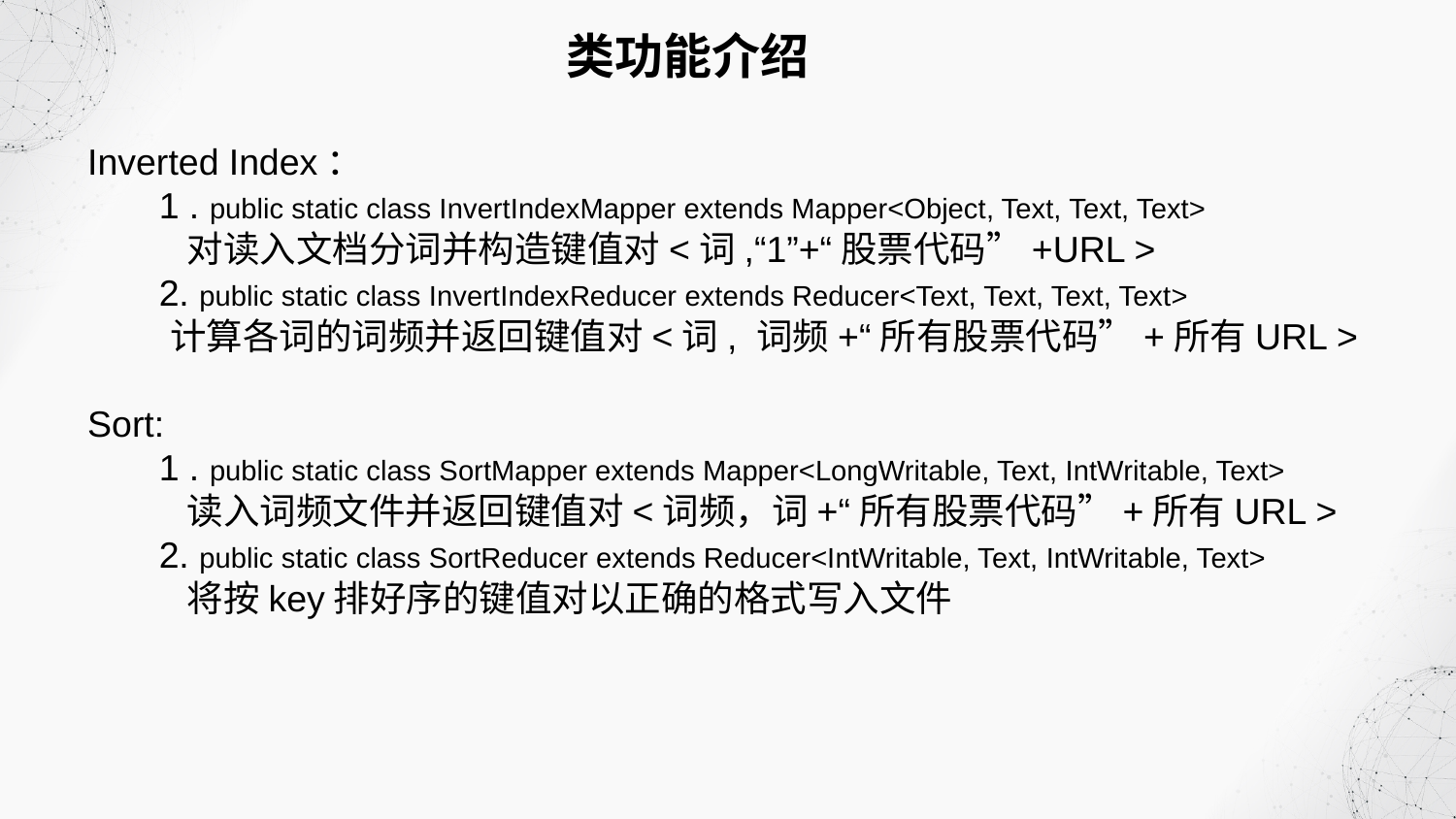

类功能介绍
Inverted Index：
       1 . public static class InvertIndexMapper extends Mapper<Object, Text, Text, Text>
           对读入文档分词并构造键值对<词,“1”+“股票代码”+URL >
       2. public static class InvertIndexReducer extends Reducer<Text, Text, Text, Text>
            计算各词的词频并返回键值对<词, 词频+“所有股票代码”+所有URL >

Sort:
       1 . public static class SortMapper extends Mapper<LongWritable, Text, IntWritable, Text>
           读入词频文件并返回键值对<词频，词+“所有股票代码”+所有URL >
       2. public static class SortReducer extends Reducer<IntWritable, Text, IntWritable, Text>
           将按key排好序的键值对以正确的格式写入文件